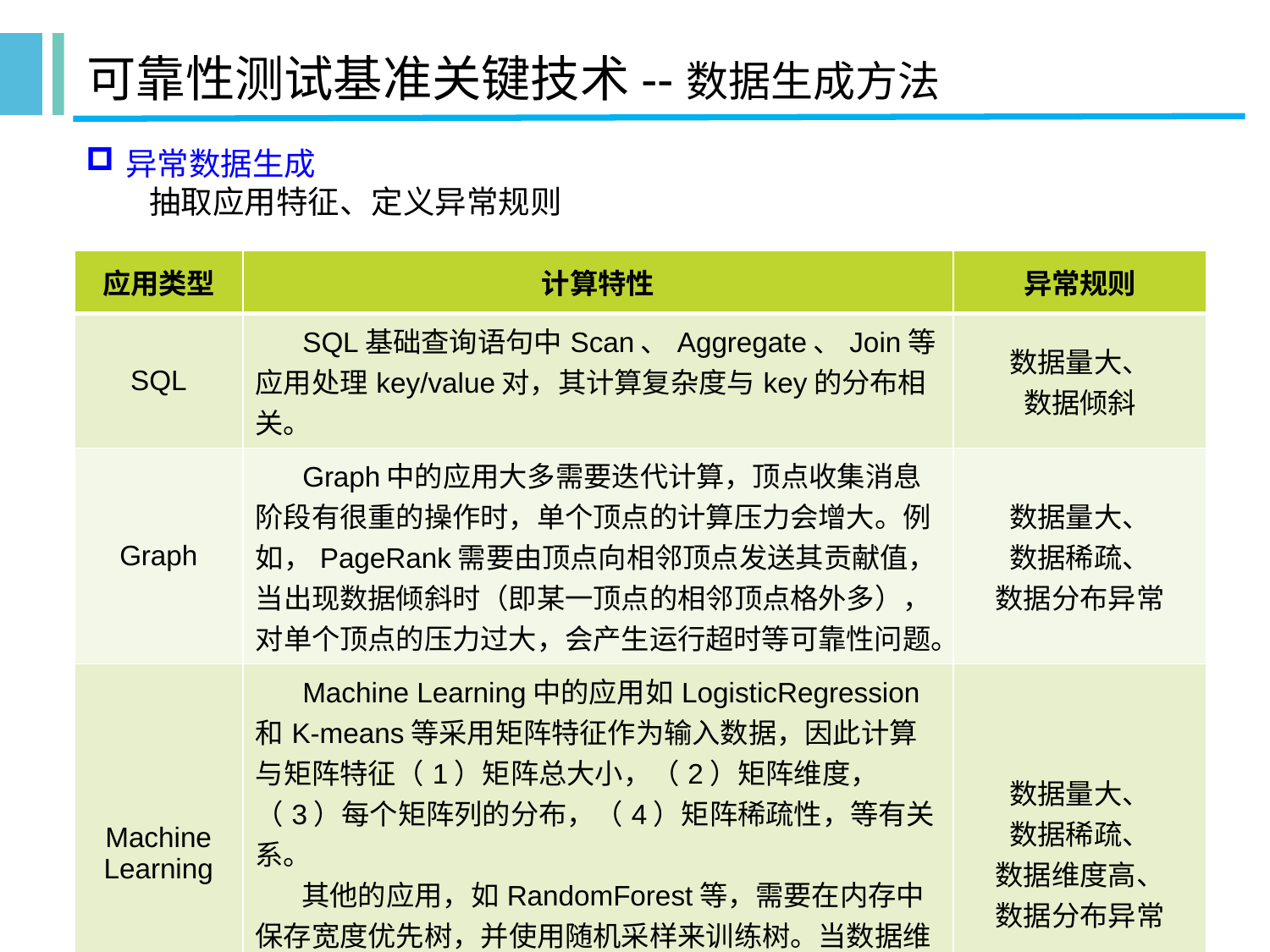

# 可靠性测试基准关键技术--数据生成方法
异常数据生成
抽取应用特征、定义异常规则
| 应用类型 | 计算特性 | 异常规则 |
| --- | --- | --- |
| SQL | SQL基础查询语句中Scan、Aggregate、Join等应用处理key/value对，其计算复杂度与key的分布相关。 | 数据量大、 数据倾斜 |
| Graph | Graph中的应用大多需要迭代计算，顶点收集消息阶段有很重的操作时，单个顶点的计算压力会增大。例如，PageRank需要由顶点向相邻顶点发送其贡献值，当出现数据倾斜时（即某一顶点的相邻顶点格外多），对单个顶点的压力过大，会产生运行超时等可靠性问题。 | 数据量大、 数据稀疏、 数据分布异常 |
| Machine Learning | Machine Learning中的应用如LogisticRegression和K-means等采用矩阵特征作为输入数据，因此计算与矩阵特征（1）矩阵总大小，（2）矩阵维度，（3）每个矩阵列的分布，（4）矩阵稀疏性，等有关系。 其他的应用，如RandomForest等，需要在内存中保存宽度优先树，并使用随机采样来训练树。当数据维度过高时，资源利用率也高。此外，随机抽样方法将影响计算结果的稳定性。 | 数据量大、 数据稀疏、 数据维度高、 数据分布异常 |